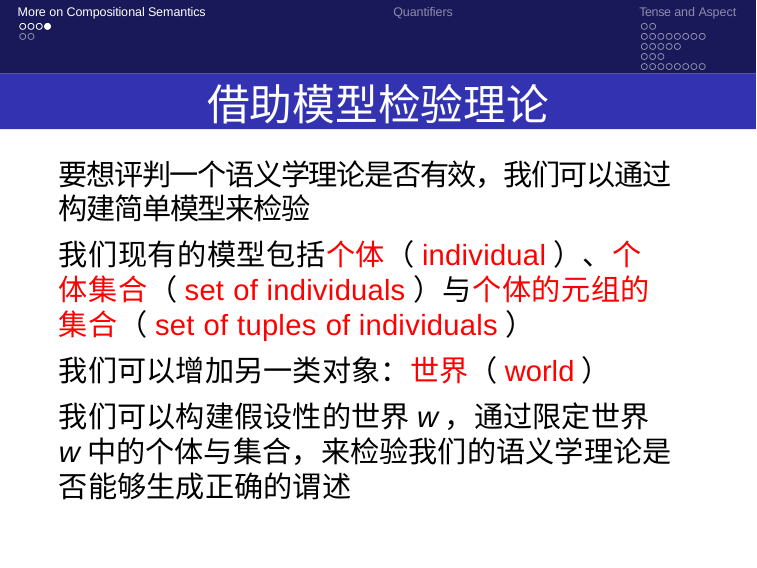

More on Compositional Semantics
Quantifiers
Tense and Aspect

借助模型检验理论
要想评判一个语义学理论是否有效，我们可以通过构建简单模型来检验
我们现有的模型包括个体（individual）、个体集合（set of individuals）与个体的元组的集合（set of tuples of individuals）
我们可以增加另一类对象：世界（world）
我们可以构建假设性的世界w，通过限定世界w中的个体与集合，来检验我们的语义学理论是否能够生成正确的谓述